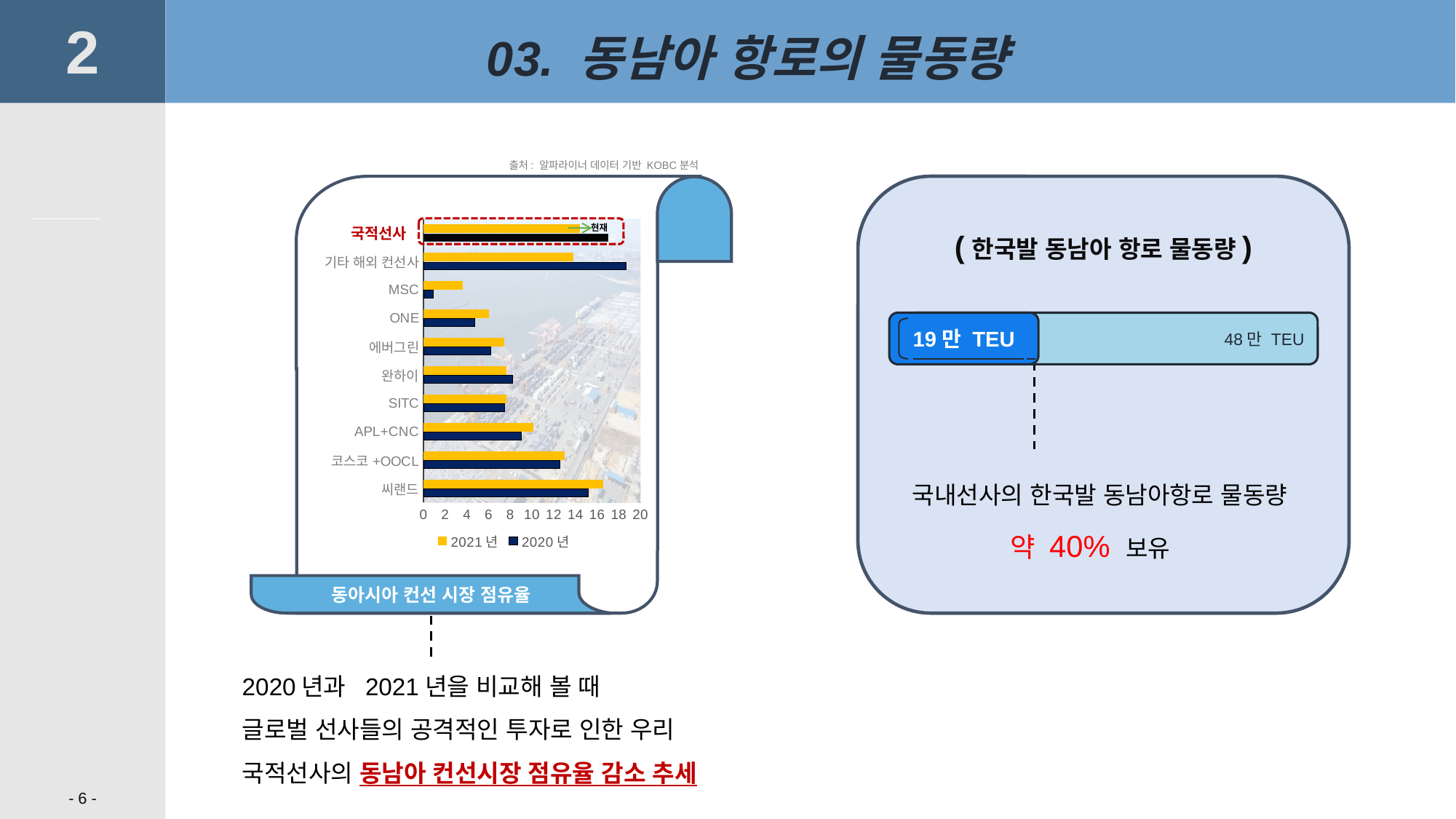

2
03. 동남아 항로의 물동량
출처: 알파라이너 데이터 기반 KOBC분석

동아시아 컨선 시장 점유율

### Chart

| Category | 2020년 | 2021년 |
|---|---|---|
| 씨랜드 | 15.2 | 16.5 |
| 코스코+OOCL | 12.6 | 13.0 |
| APL+CNC | 9.0 | 10.1 |
| SITC | 7.5 | 7.6 |
| 완하이 | 8.2 | 7.6 |
| 에버그린 | 6.2 | 7.4 |
| ONE | 4.7 | 6.0 |
| MSC | 0.9 | 3.6 |
| 기타 해외 컨선사 | 18.7 | 13.8 |
| 국적선사 | 17.0 | 14.4 |
현재

국적선사
(한국발 동남아 항로 물동량)

19만 TEU
48만 TEU

국내선사의 한국발 동남아항로 물동량
약 40% 보유
2020년과  2021년을 비교해 볼 때
글로벌 선사들의 공격적인 투자로 인한 우리
국적선사의 동남아 컨선시장 점유율 감소 추세
- 6 -